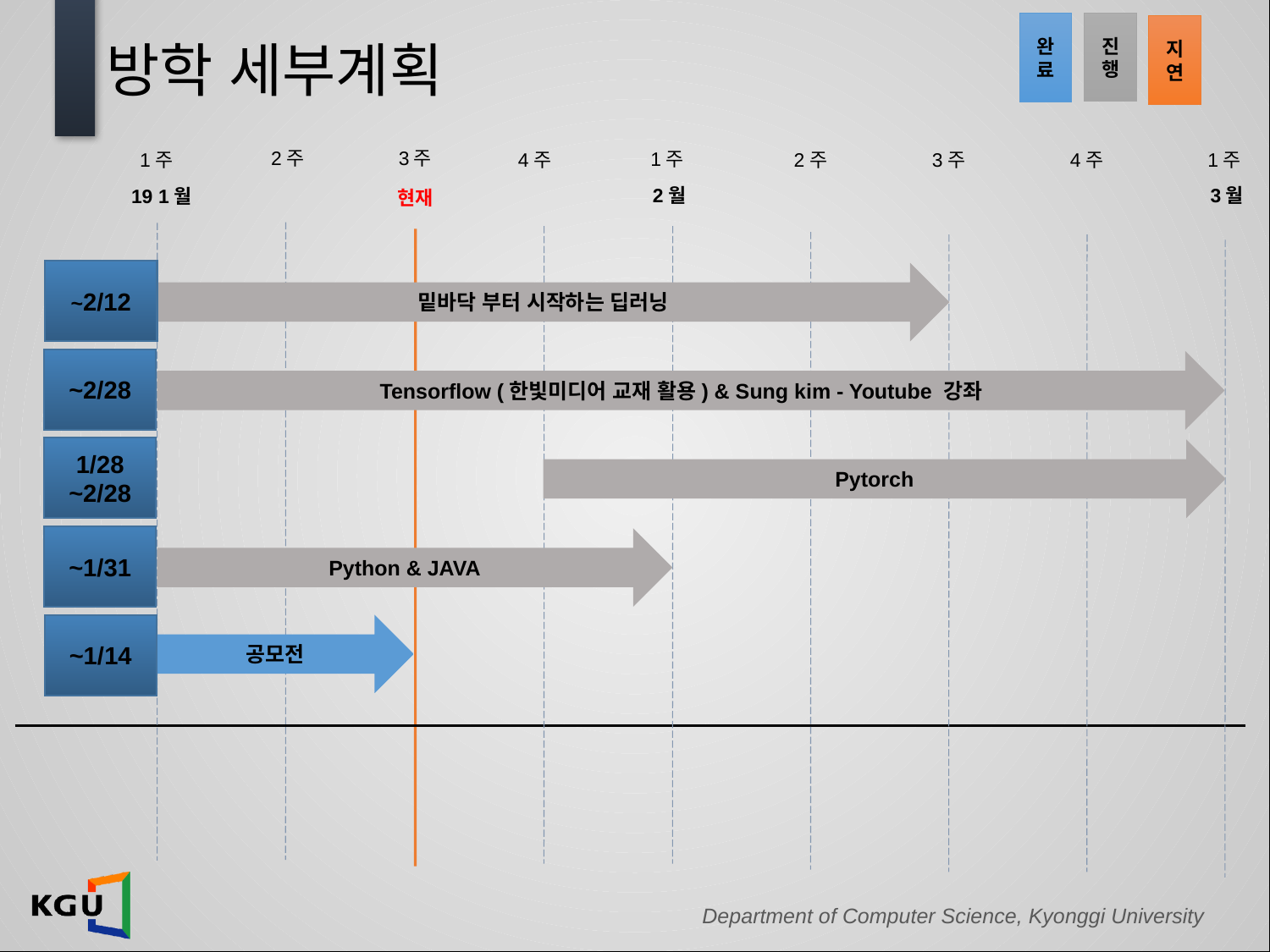

# 방학 세부계획
완
료
진
행
지
연
2주
3주
1주
2주
3주
4주
1주
1주
4주
2월
 3월
19 1월
현재
~2/12
밑바닥 부터 시작하는 딥러닝
~2/28
Tensorflow (한빛미디어 교재 활용) & Sung kim - Youtube 강좌
1/28
~2/28
Pytorch
~1/31
Python & JAVA
공모전
~1/14